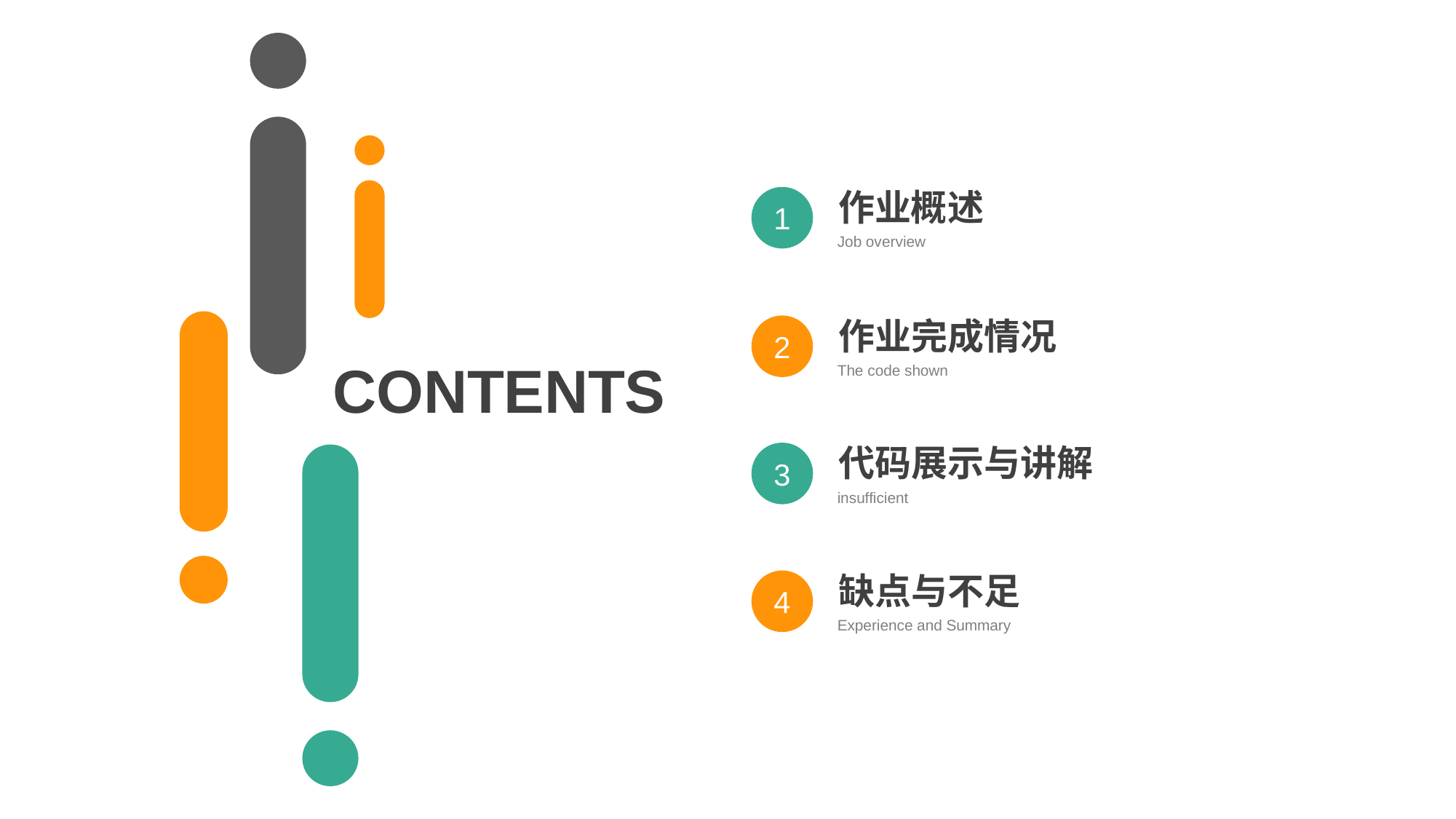

作业概述
Job overview
1
作业完成情况
The code shown

2
CONTENTS
代码展示与讲解
insufficient
3

缺点与不足
Experience and Summary
4